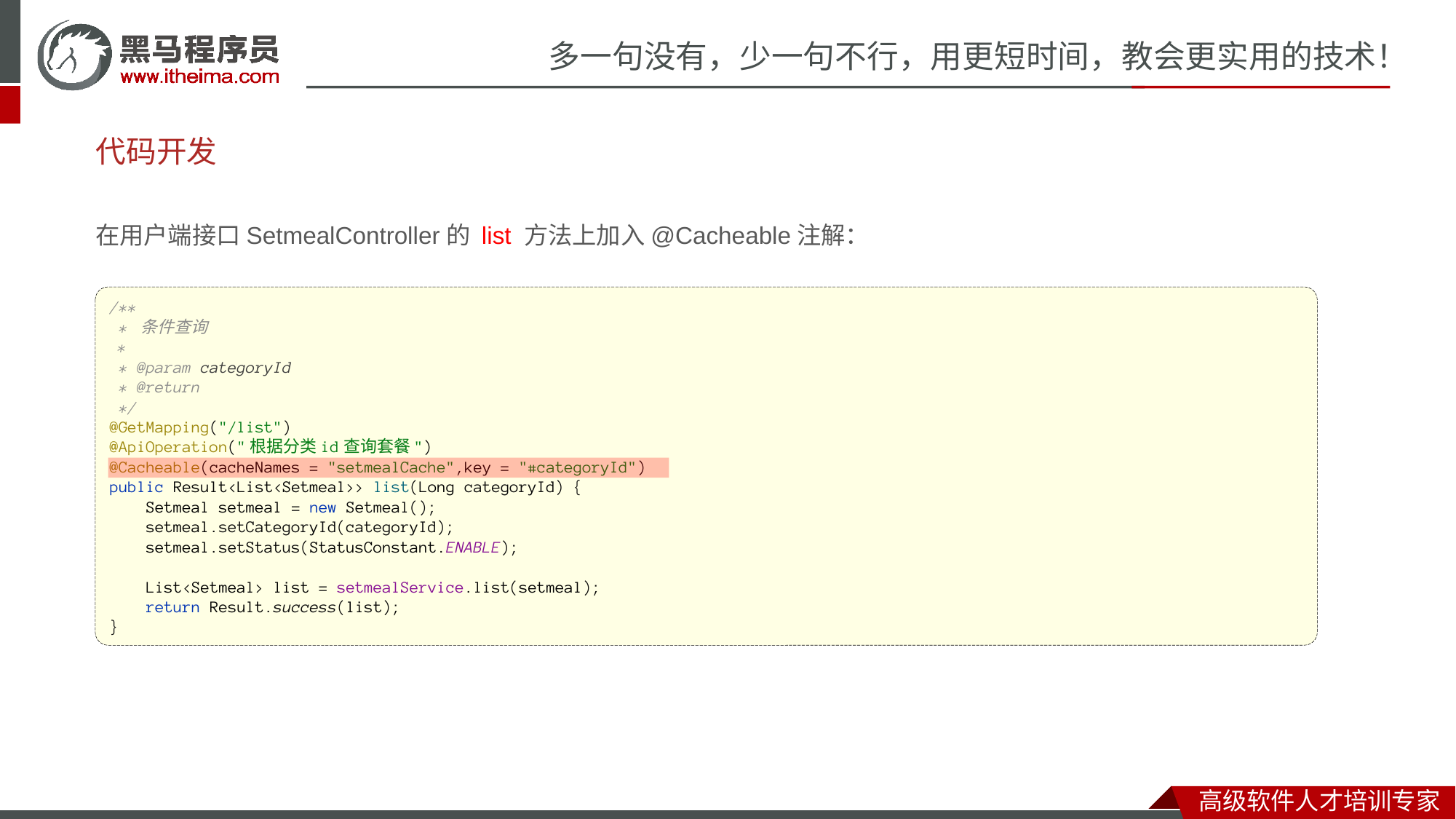

# 代码开发
在用户端接口SetmealController的 list 方法上加入@Cacheable注解：
/**
 * 条件查询
 *
 * @param categoryId
 * @return
 */
@GetMapping("/list")
@ApiOperation("根据分类id查询套餐")
@Cacheable(cacheNames = "setmealCache",key = "#categoryId")
public Result<List<Setmeal>> list(Long categoryId) {
    Setmeal setmeal = new Setmeal();
    setmeal.setCategoryId(categoryId);
    setmeal.setStatus(StatusConstant.ENABLE);
    List<Setmeal> list = setmealService.list(setmeal);
    return Result.success(list);
}